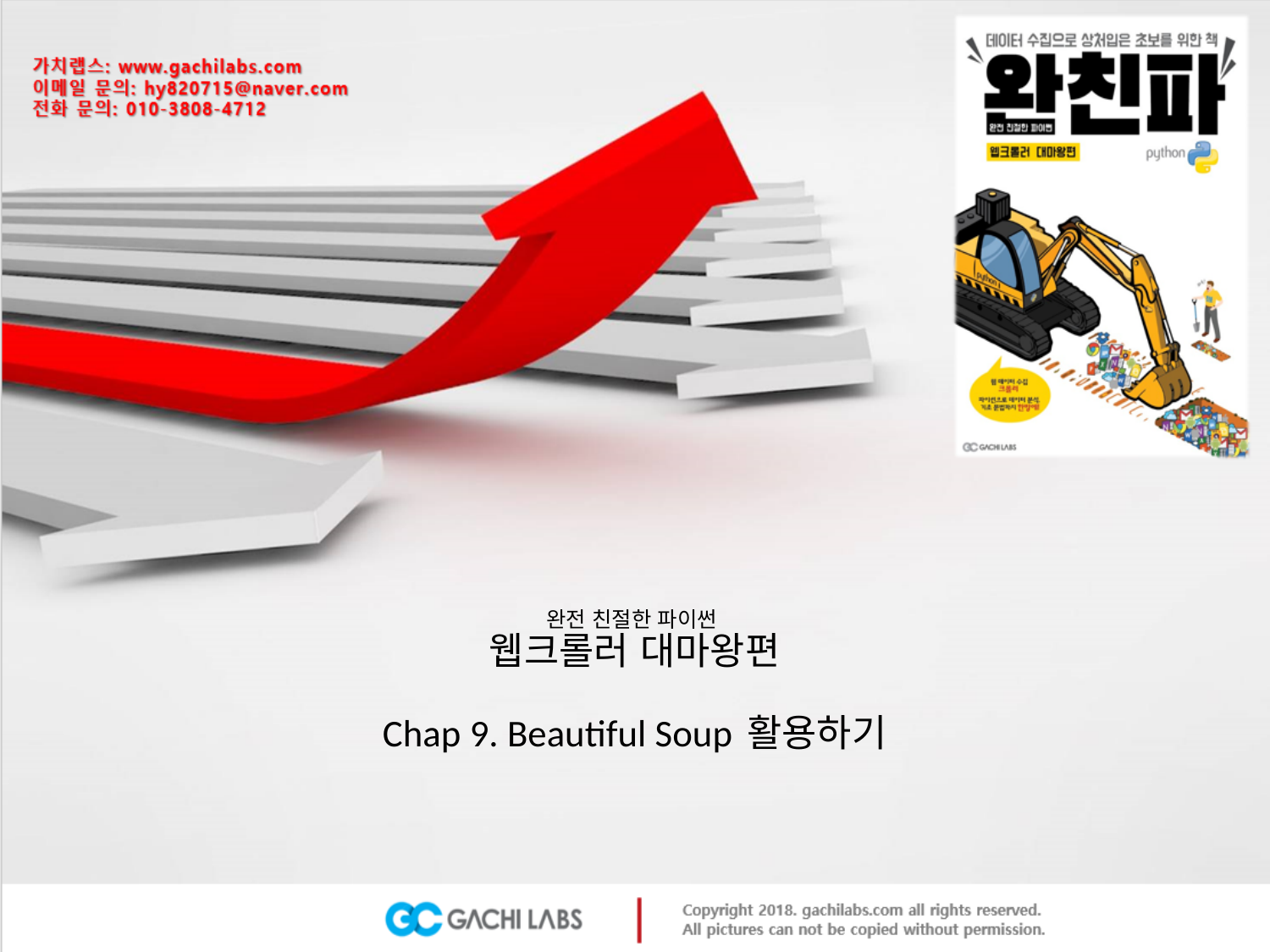

완전 친절한 파이썬
웹크롤러 대마왕편
Chap 9. Beautiful Soup 활용하기